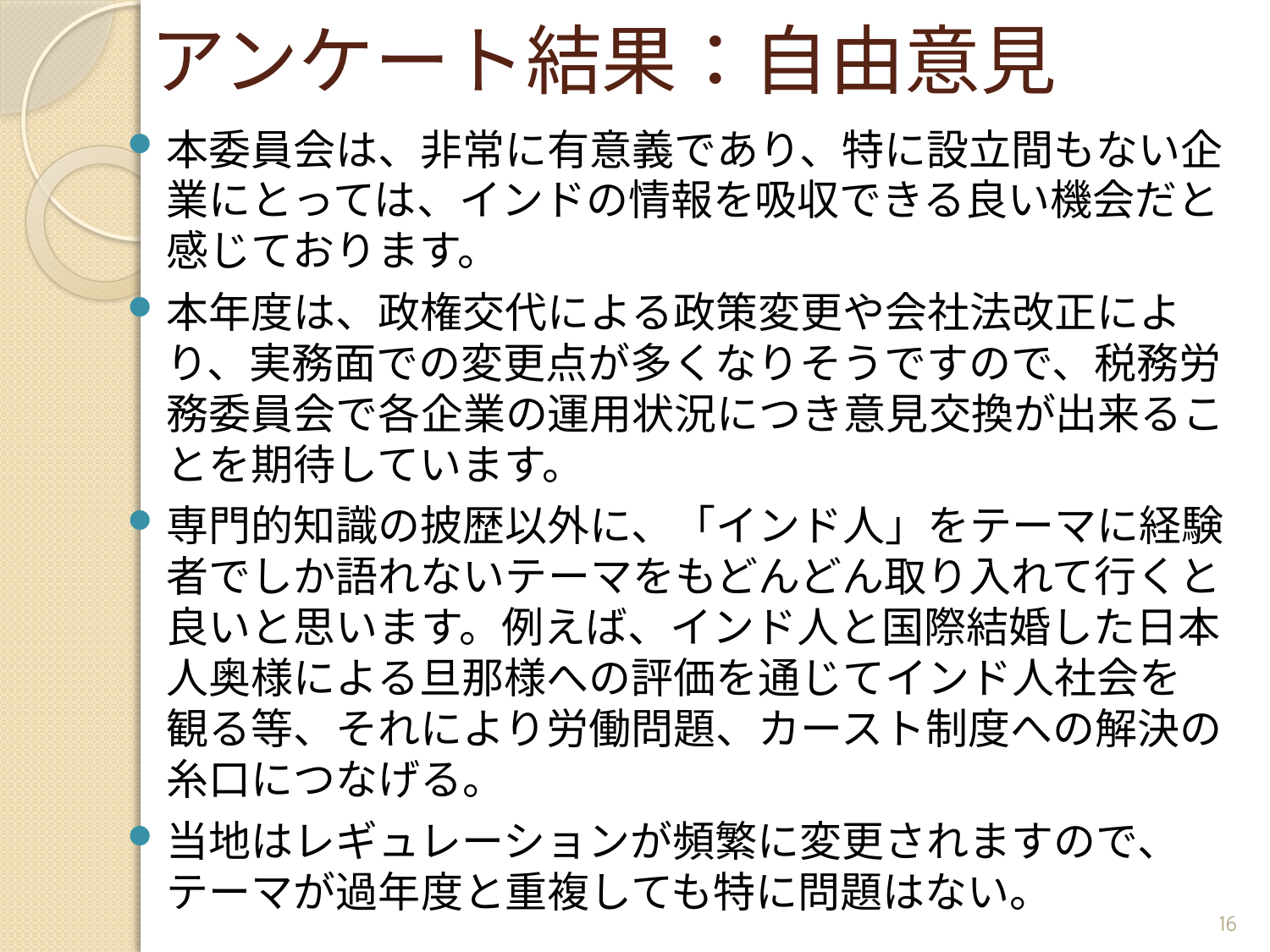

# アンケート結果：自由意見
本委員会は、非常に有意義であり、特に設立間もない企業にとっては、インドの情報を吸収できる良い機会だと感じております。
本年度は、政権交代による政策変更や会社法改正により、実務面での変更点が多くなりそうですので、税務労務委員会で各企業の運用状況につき意見交換が出来ることを期待しています。
専門的知識の披歴以外に、「インド人」をテーマに経験者でしか語れないテーマをもどんどん取り入れて行くと良いと思います。例えば、インド人と国際結婚した日本人奥様による旦那様への評価を通じてインド人社会を
観る等、それにより労働問題、カースト制度への解決の糸口につなげる。
当地はレギュレーションが頻繁に変更されますので、
テーマが過年度と重複しても特に問題はない。

16